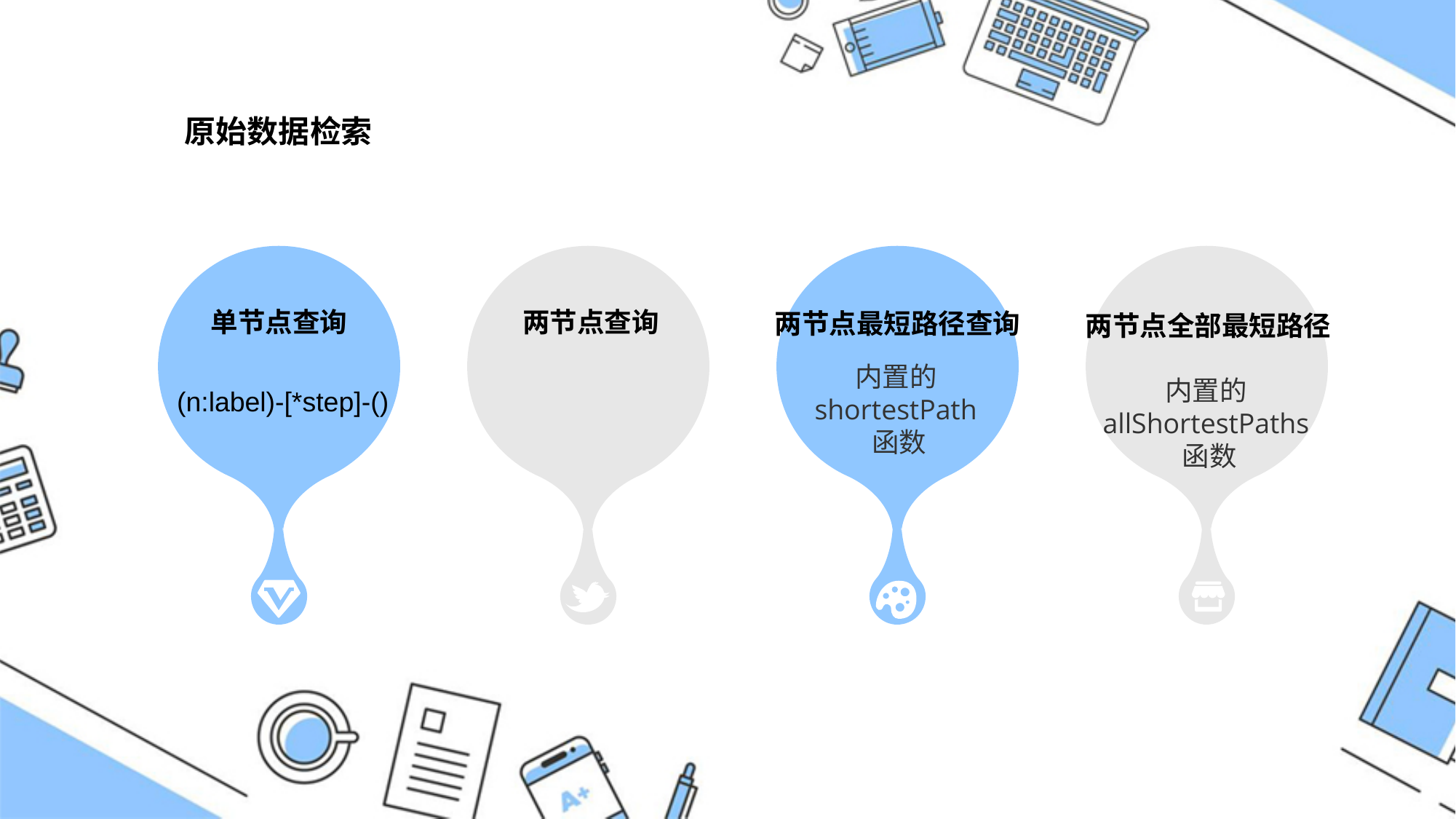

原始数据检索

单节点查询
两节点查询
两节点最短路径查询
两节点全部最短路径
内置的shortestPath函数
内置的allShortestPaths函数
(n:label)-[*step]-()